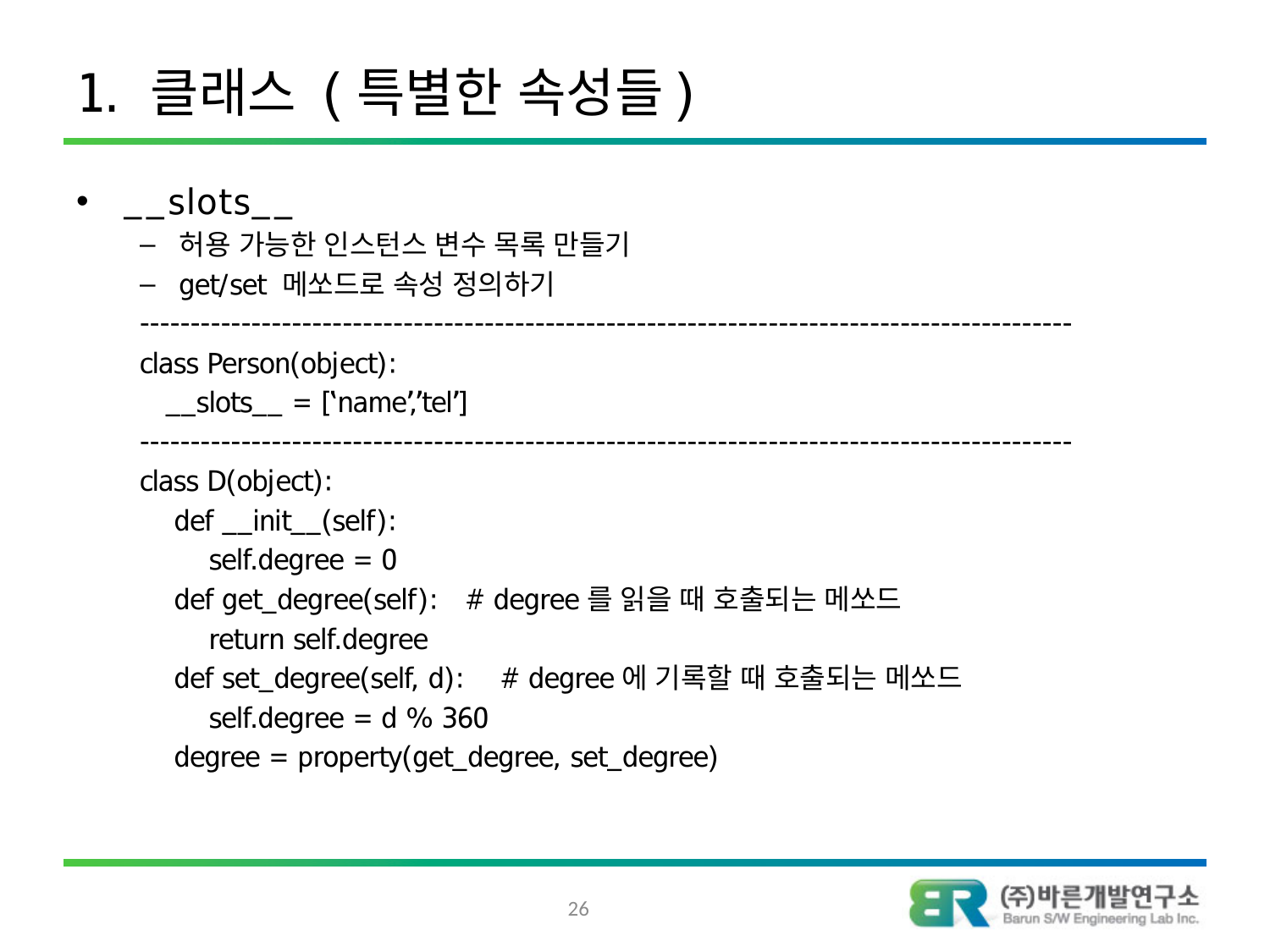

# 1. 클래스 (특별한 속성들)
__slots__
허용 가능한 인스턴스 변수 목록 만들기
get/set 메쏘드로 속성 정의하기
--------------------------------------------------------------------------------------------
class Person(object):
   __slots__ = [‘name’,’tel’]
--------------------------------------------------------------------------------------------
class D(object):
    def __init__(self):
        self.degree = 0
    def get_degree(self):   # degree를 읽을 때 호출되는 메쏘드
        return self.degree
    def set_degree(self, d):    # degree에 기록할 때 호출되는 메쏘드
        self.degree = d % 360
    degree = property(get_degree, set_degree)

26